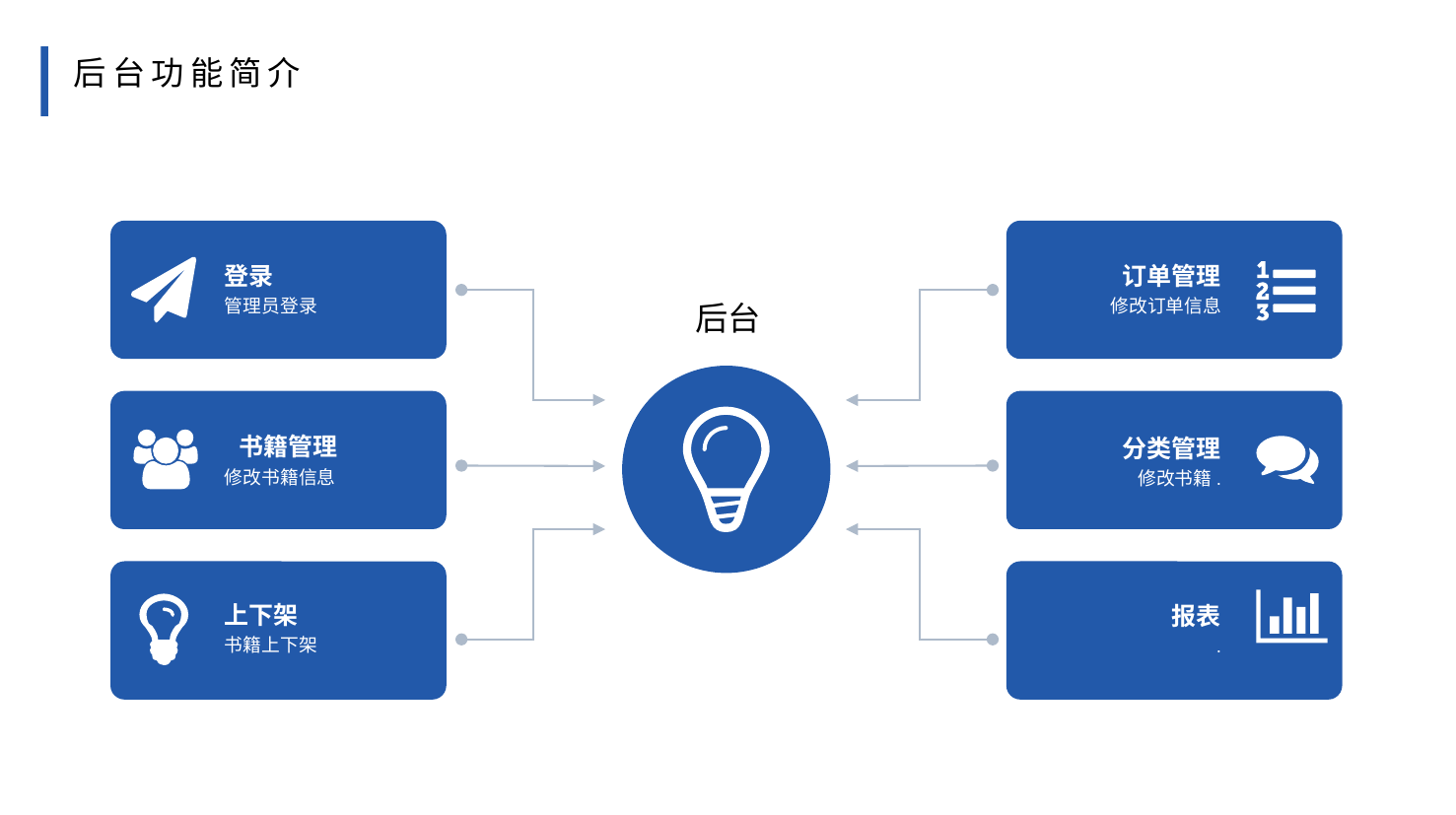

后台功能简介

登录
订单管理

后台
管理员登录
修改订单信息

书籍管理
分类管理

修改书籍信息
修改书籍.

上下架
报表
书籍上下架
.